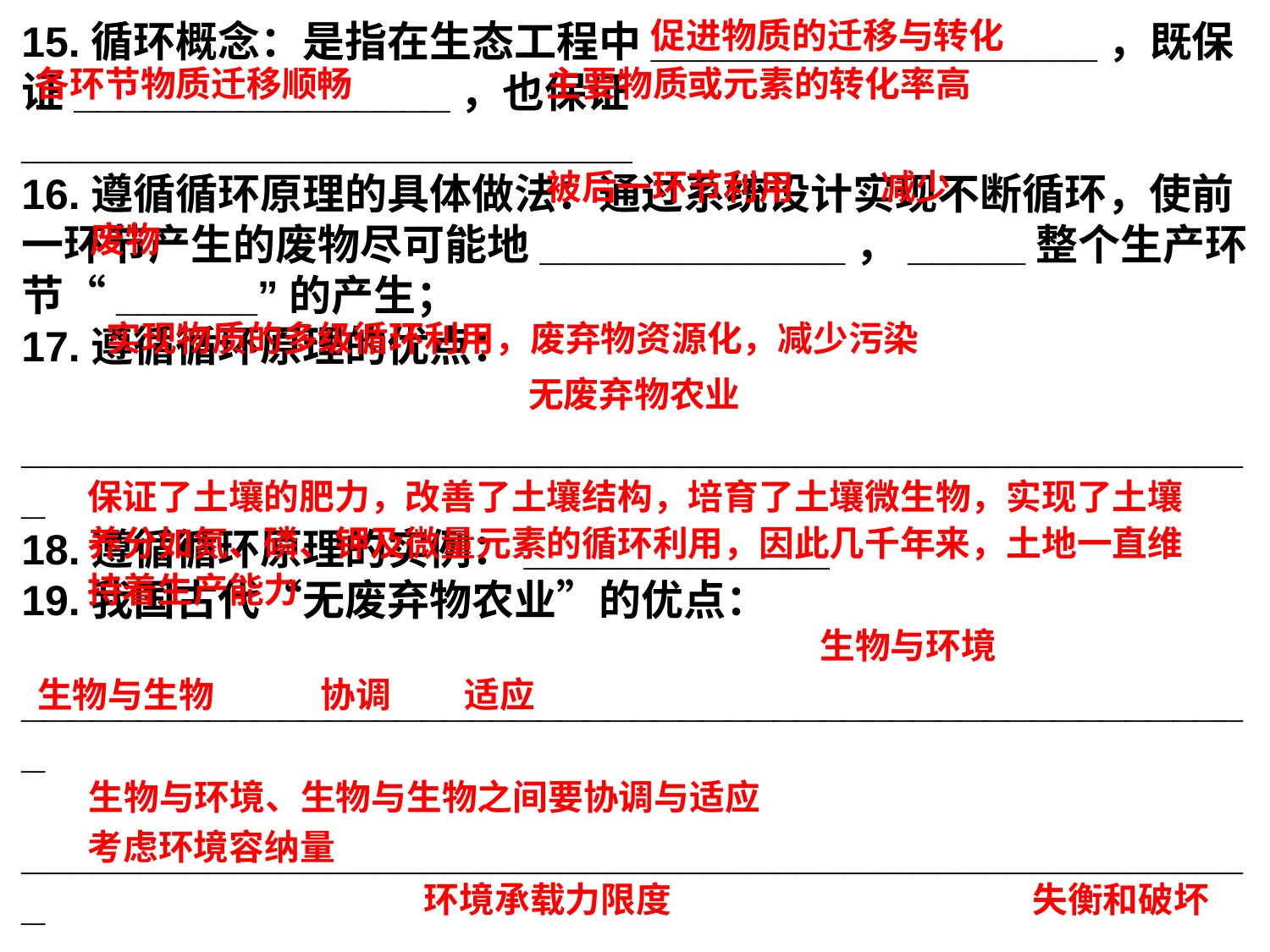

促进物质的迁移与转化
15.循环概念：是指在生态工程中___________________，既保证________________，也保证__________________________
16.遵循循环原理的具体做法：通过系统设计实现不断循环，使前一环节产生的废物尽可能地_____________，_____整个生产环节“______”的产生；
17.遵循循环原理的优点：
   _____________________________________________________
18.遵循循环原理的实例：_____________
19.我国古代“无废弃物农业”的优点：
   _____________________________________________________
   _____________________________________________________
   _____________________________________________________
20.协调概念：指在进行生态工程建设时，___________、___________的_____与_____也是需要考虑的问题
21.遵循协调原理的具体做法：
①______________________________________________________
②______________________________________________________
22.生物数量不能超过____________，否则引起系统的__________
各环节物质迁移顺畅
主要物质或元素的转化率高
被后一环节利用
减少
废物
实现物质的多级循环利用，废弃物资源化，减少污染
无废弃物农业
保证了土壤的肥力，改善了土壤结构，培育了土壤微生物，实现了土壤养分如氮、磷、钾及微量元素的循环利用，因此几千年来，土地一直维持着生产能力
生物与环境
生物与生物
协调
适应
生物与环境、生物与生物之间要协调与适应
考虑环境容纳量
环境承载力限度
失衡和破坏